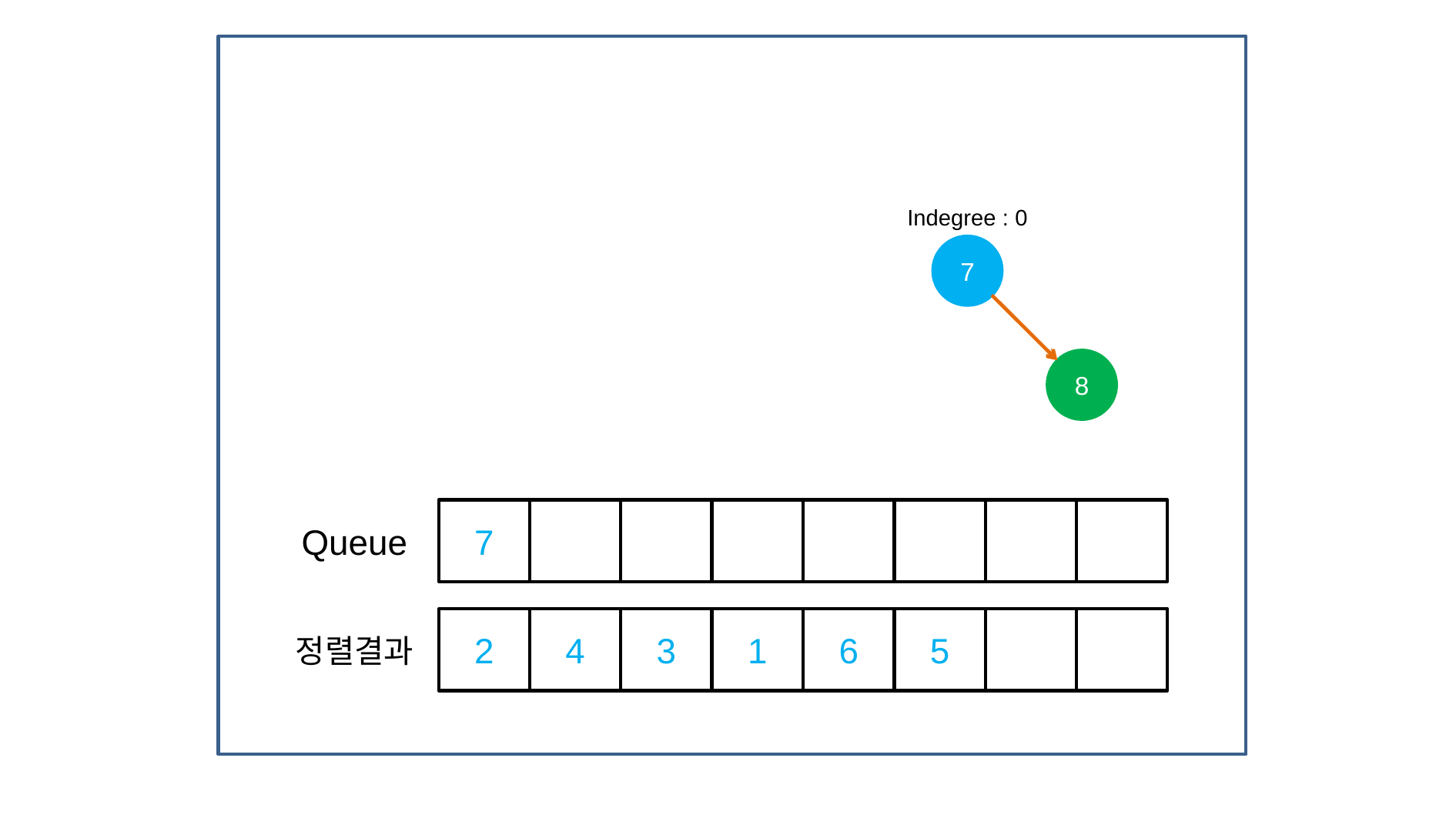

Indegree : 0
7
8
7

Queue
2
4
3
1
6
5

정렬결과